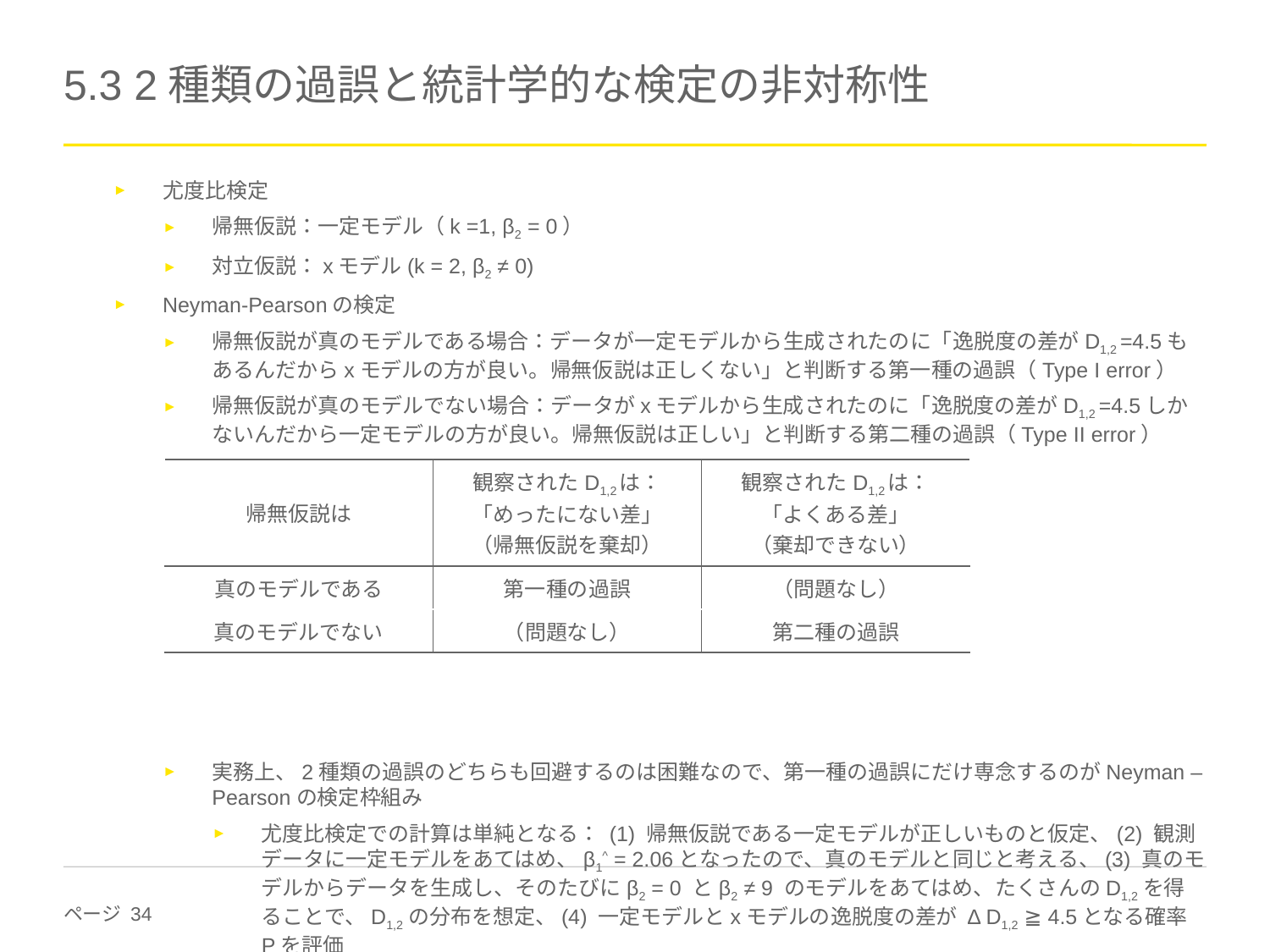

# 5.3 2種類の過誤と統計学的な検定の非対称性
尤度比検定
帰無仮説：一定モデル（k =1, β2 = 0）
対立仮説：xモデル(k = 2, β2 ≠ 0)
Neyman-Pearsonの検定
帰無仮説が真のモデルである場合：データが一定モデルから生成されたのに「逸脱度の差がD1,2 =4.5もあるんだからxモデルの方が良い。帰無仮説は正しくない」と判断する第一種の過誤（Type I error）
帰無仮説が真のモデルでない場合：データがxモデルから生成されたのに「逸脱度の差がD1,2 =4.5しかないんだから一定モデルの方が良い。帰無仮説は正しい」と判断する第二種の過誤（Type II error）

実務上、2種類の過誤のどちらも回避するのは困難なので、第一種の過誤にだけ専念するのがNeyman – Pearsonの検定枠組み
尤度比検定での計算は単純となる： (1) 帰無仮説である一定モデルが正しいものと仮定、(2) 観測データに一定モデルをあてはめ、β1^ = 2.06となったので、真のモデルと同じと考える、(3) 真のモデルからデータを生成し、そのたびにβ2 = 0 とβ2 ≠ 9 のモデルをあてはめ、たくさんのD1,2を得ることで、D1,2の分布を想定、(4) 一定モデルとxモデルの逸脱度の差が Δ D1,2 ≧ 4.5となる確率Pを評価

| 帰無仮説は | 観察されたD1,2は： 「めったにない差」 （帰無仮説を棄却） | 観察されたD1,2は： 「よくある差」 （棄却できない） |
| --- | --- | --- |
| 真のモデルである | 第一種の過誤 | （問題なし） |
| 真のモデルでない | （問題なし） | 第二種の過誤 |